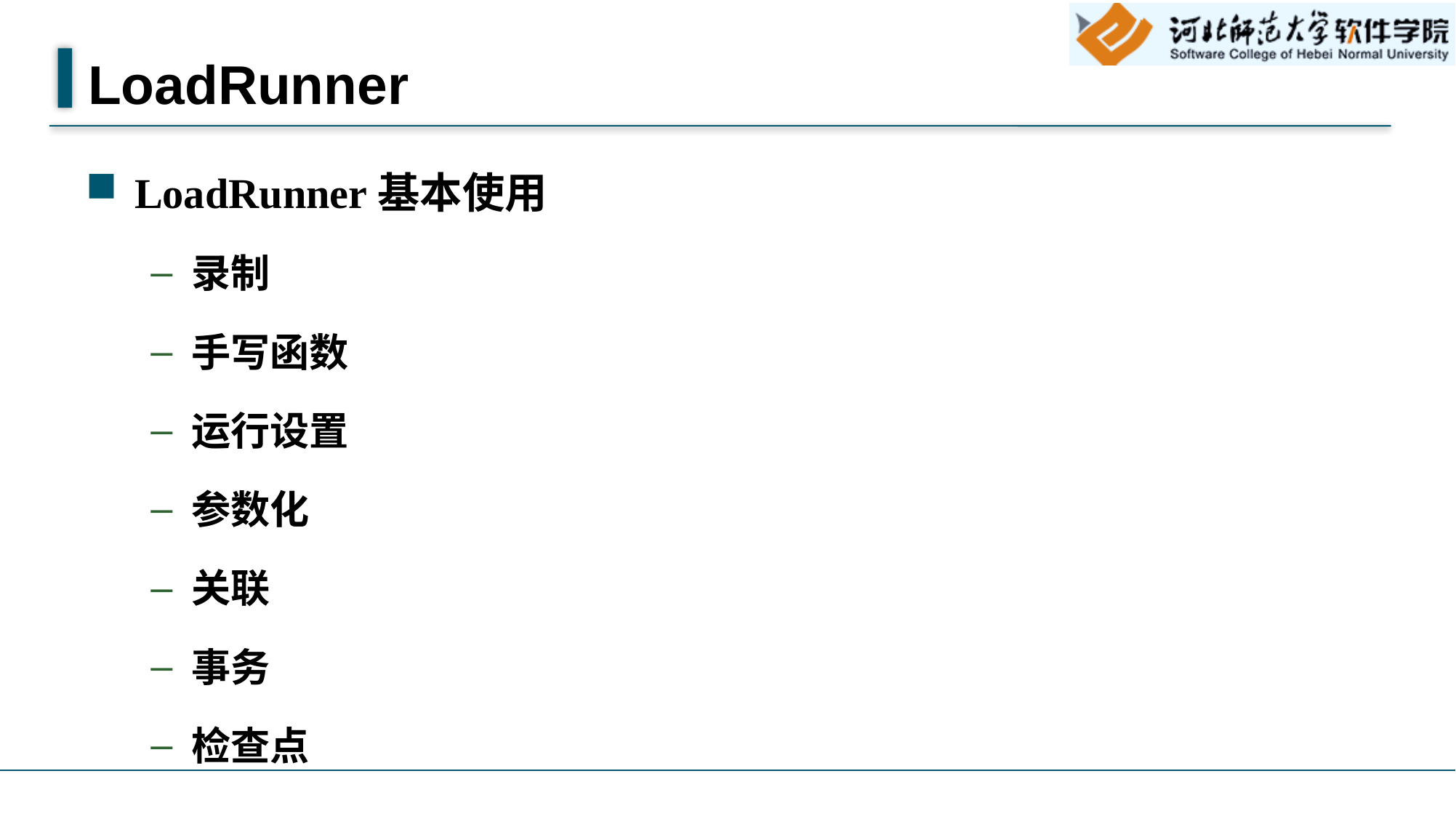

# LoadRunner
LoadRunner基本使用
录制
手写函数
运行设置
参数化
关联
事务
检查点